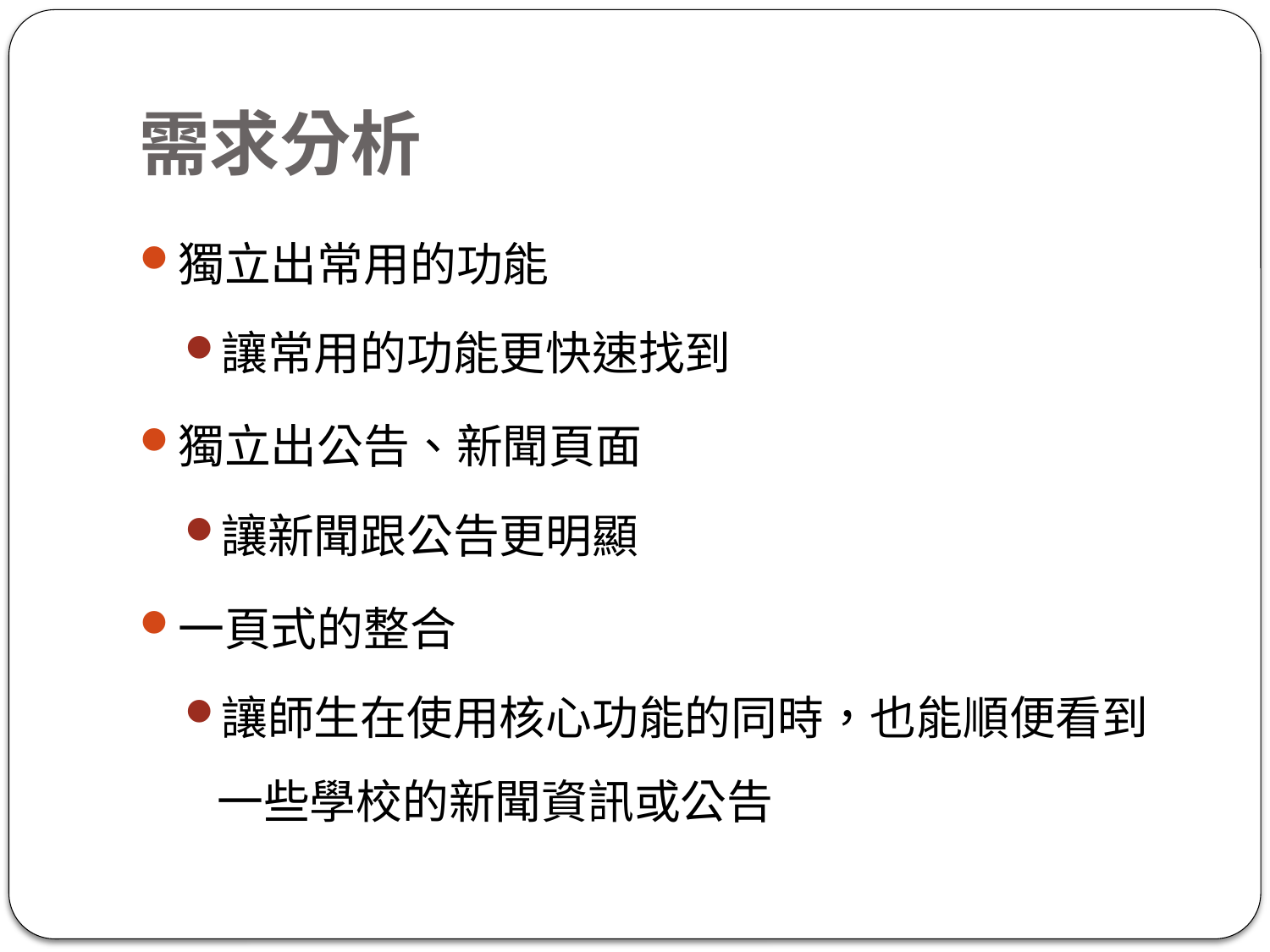

# 需求分析
獨立出常用的功能
讓常用的功能更快速找到
獨立出公告、新聞頁面
讓新聞跟公告更明顯
一頁式的整合
讓師生在使用核心功能的同時，也能順便看到一些學校的新聞資訊或公告